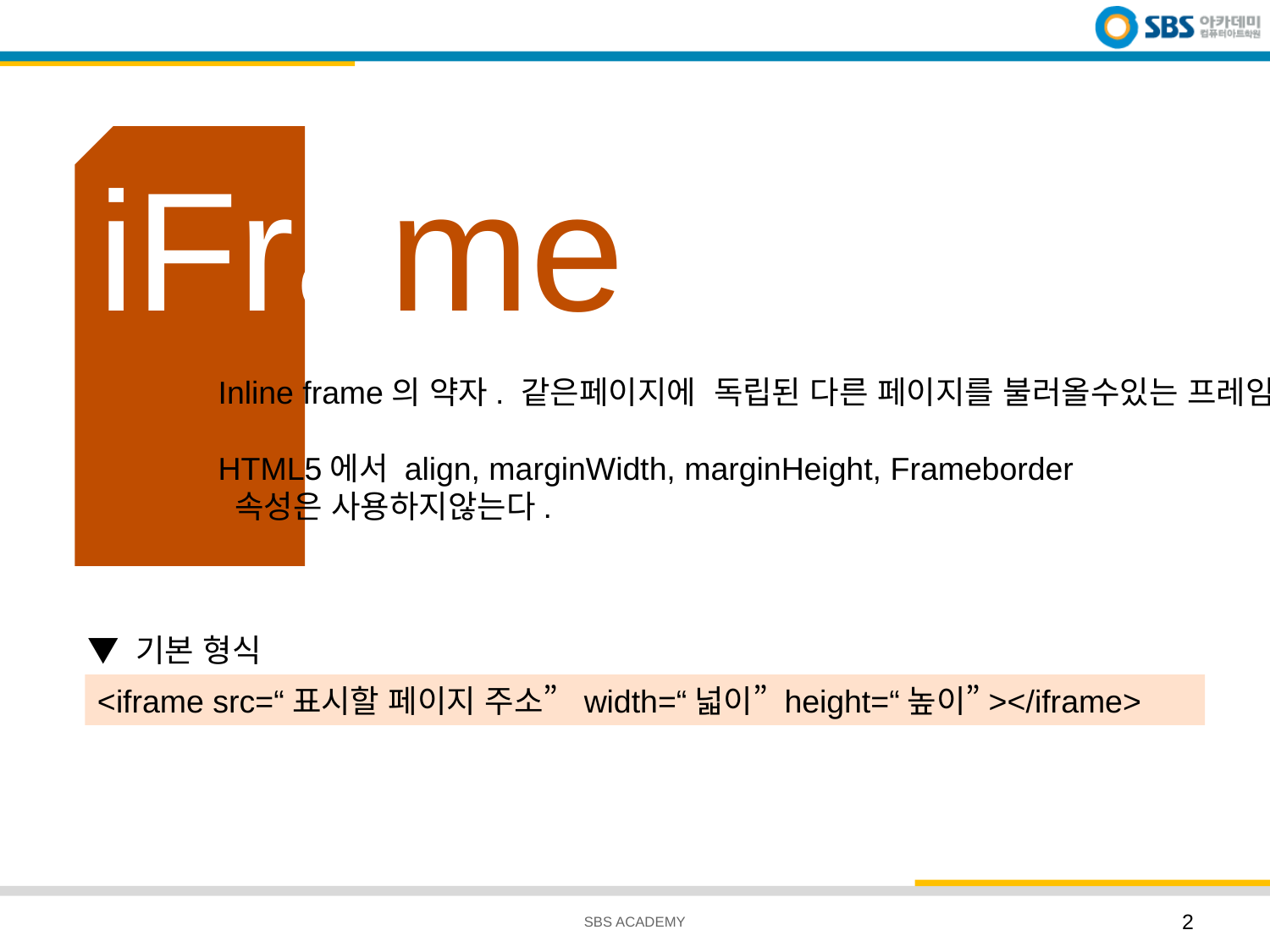

# iFrame

Inline frame의 약자. 같은페이지에  독립된 다른 페이지를 불러올수있는 프레임

HTML5에서 align, marginWidth, marginHeight, Frameborder
 속성은 사용하지않는다.
▼ 기본 형식
<iframe src=“표시할 페이지 주소”  width=“넓이” height=“높이”></iframe>
SBS ACADEMY
2